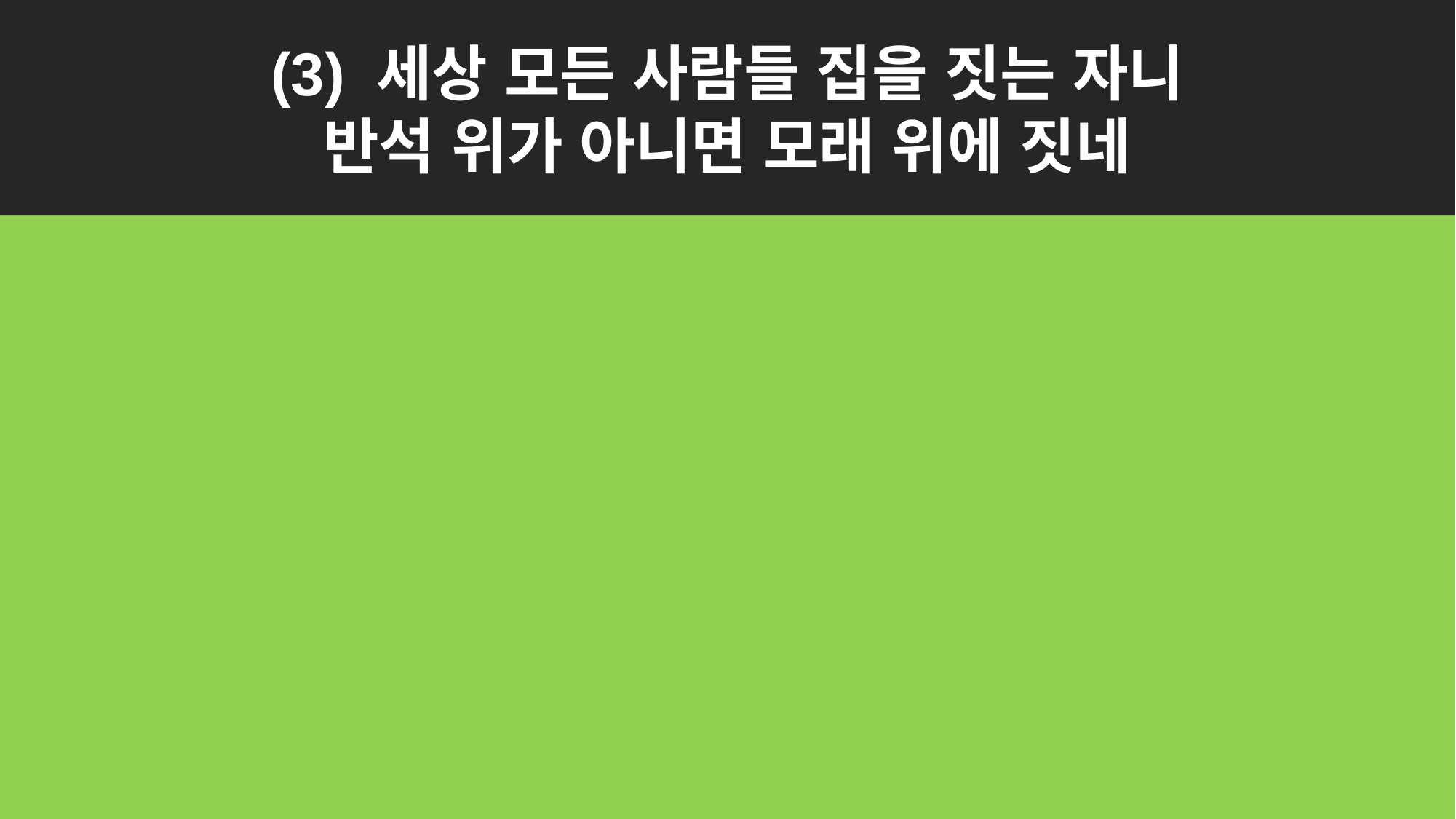

(3) 세상 모든 사람들 집을 짓는 자니
반석 위가 아니면 모래 위에 짓네